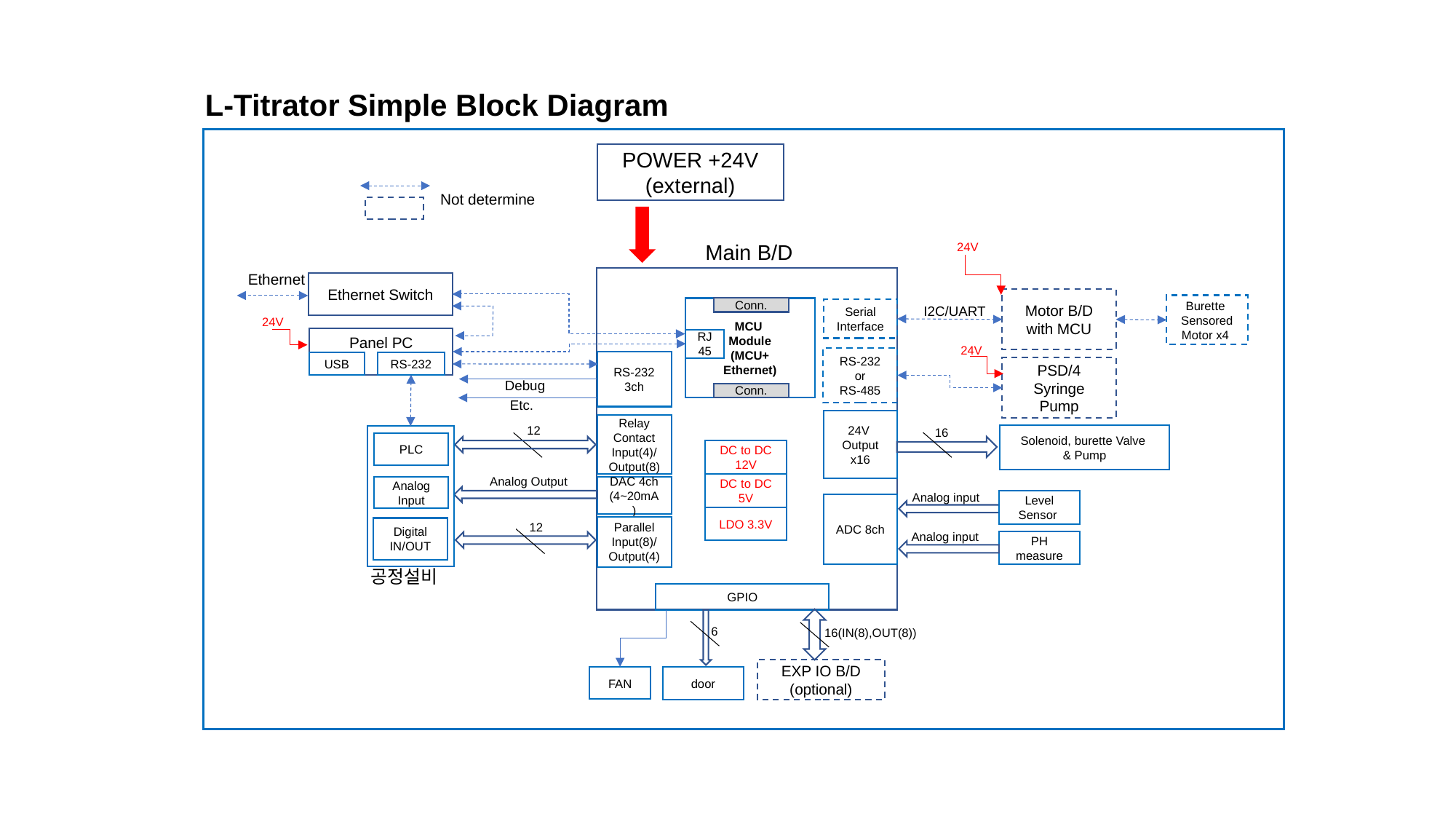

L-Titrator Simple Block Diagram

POWER +24V
(external)
Not determine

Main B/D
24V
Ethernet

Ethernet Switch
Motor B/D
with MCU
Burette
Sensored
Motor x4
I2C/UART
Conn.
MCU
Module
(MCU+
Ethernet)
Serial
Interface

24V
Panel PC

RJ
45
24V
RS-232 or
RS-485
RS-232
3ch
USB
RS-232
PSD/4
Syringe Pump
Debug
Conn.
Etc.
24V
Output
x16
Relay
Contact
Input(4)/
Output(8)
12
16
Solenoid, burette Valve
& Pump

PLC

DC to DC 12V
Analog Output
DC to DC 5V
Analog
Input
DAC 4ch
(4~20mA)
Analog input

Level
Sensor
ADC 8ch

LDO 3.3V
12
Parallel
Input(8)/
Output(4)
Digital
IN/OUT
Analog input
PH measure

공정설비
GPIO
6
16(IN(8),OUT(8))

EXP IO B/D
(optional)
door
FAN